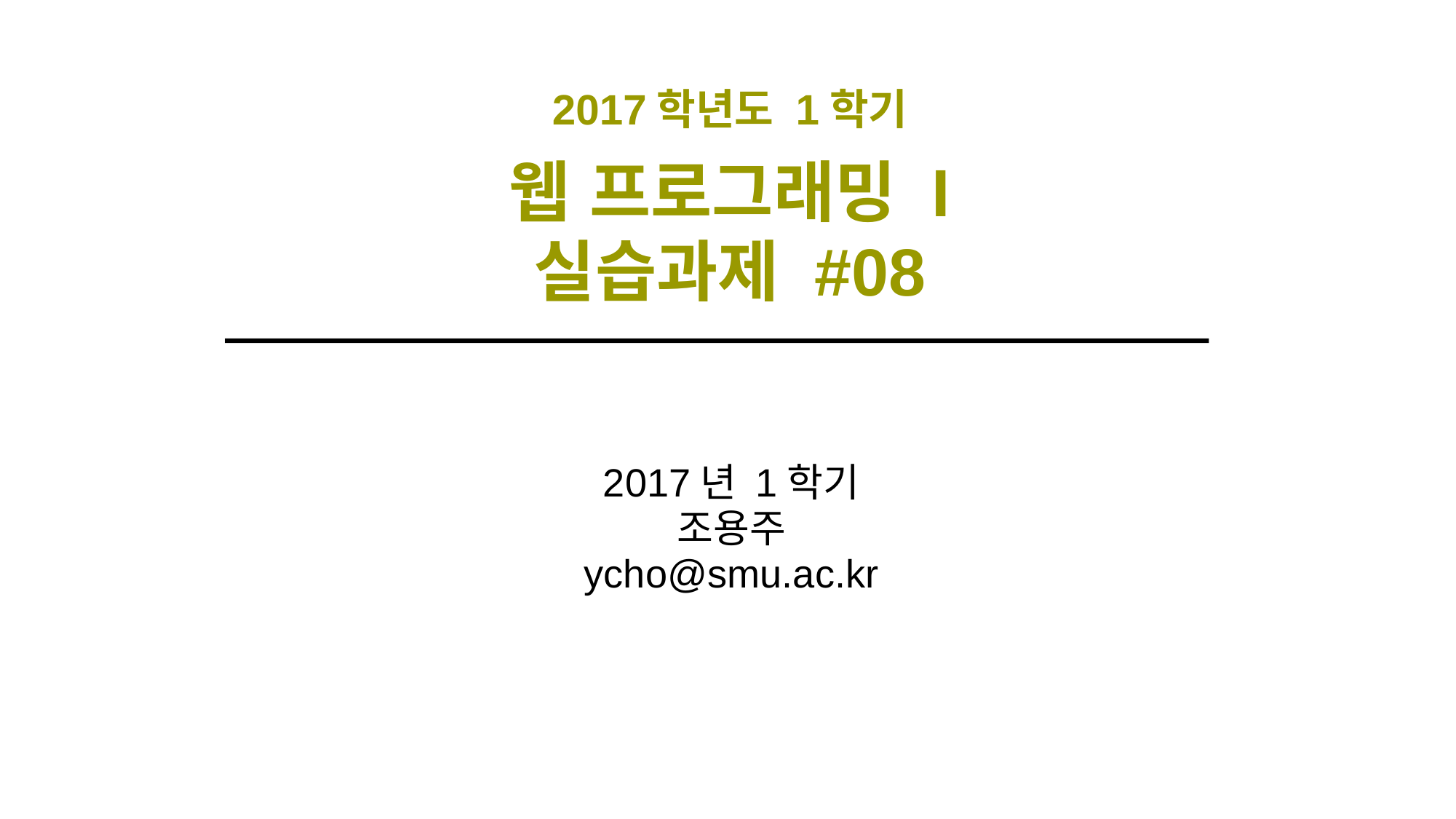

2017학년도 1학기

웹 프로그래밍 I
실습과제 #08

2017년 1학기
조용주
ycho@smu.ac.kr